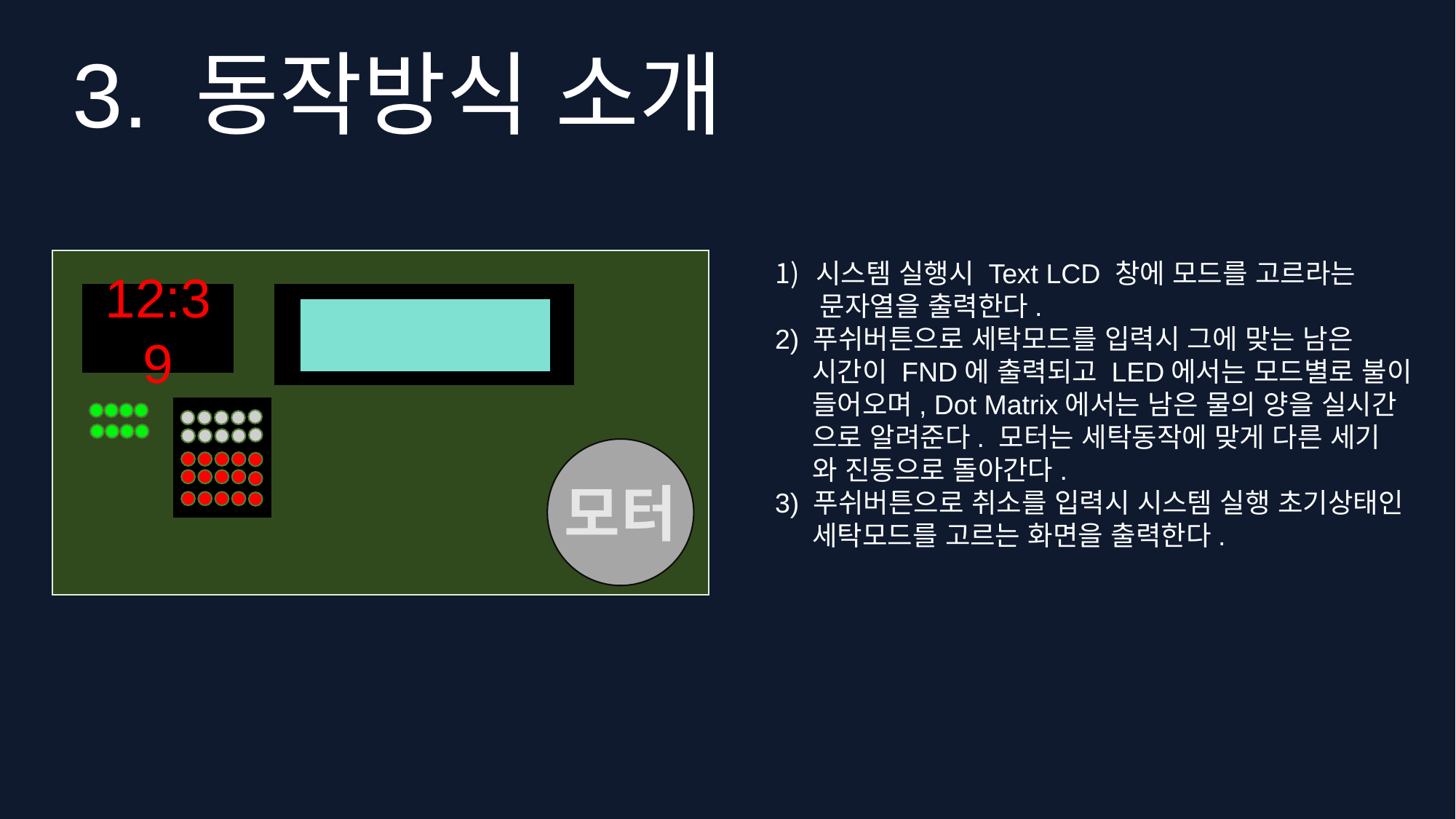

3. 동작방식 소개

시스템 실행시 Text LCD 창에 모드를 고르라는
     문자열을 출력한다.
2) 푸쉬버튼으로 세탁모드를 입력시 그에 맞는 남은
    시간이 FND에 출력되고 LED에서는 모드별로 불이
    들어오며, Dot Matrix에서는 남은 물의 양을 실시간
    으로 알려준다. 모터는 세탁동작에 맞게 다른 세기
    와 진동으로 돌아간다.
3) 푸쉬버튼으로 취소를 입력시 시스템 실행 초기상태인
    세탁모드를 고르는 화면을 출력한다.
12:39

모터